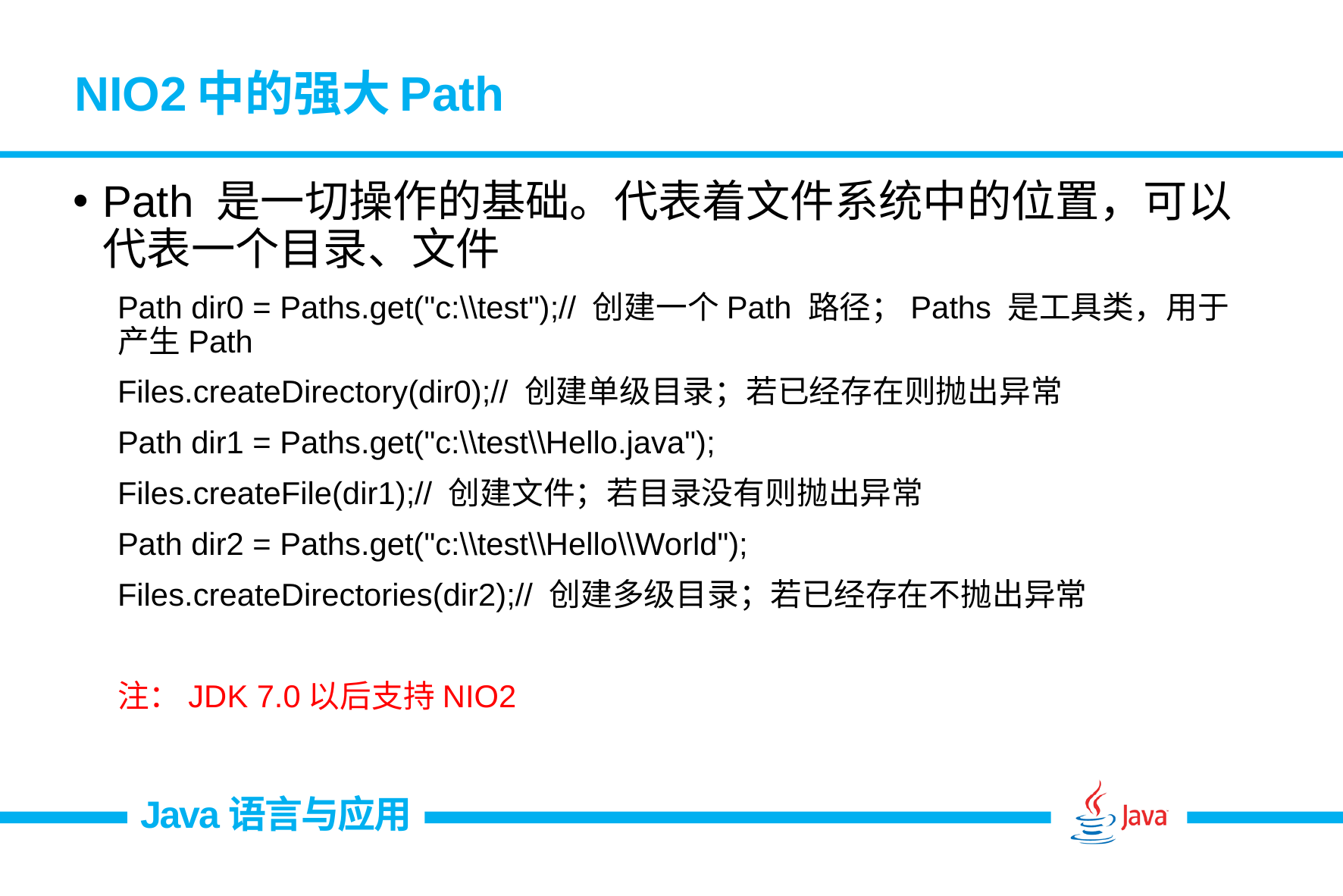

# NIO2中的强大Path
Path 是一切操作的基础。代表着文件系统中的位置，可以代表一个目录、文件
Path dir0 = Paths.get("c:\\test");// 创建一个Path 路径；Paths 是工具类，用于产生Path
Files.createDirectory(dir0);// 创建单级目录；若已经存在则抛出异常
Path dir1 = Paths.get("c:\\test\\Hello.java");
Files.createFile(dir1);// 创建文件；若目录没有则抛出异常
Path dir2 = Paths.get("c:\\test\\Hello\\World");
Files.createDirectories(dir2);// 创建多级目录；若已经存在不抛出异常

注：JDK 7.0以后支持NIO2
19